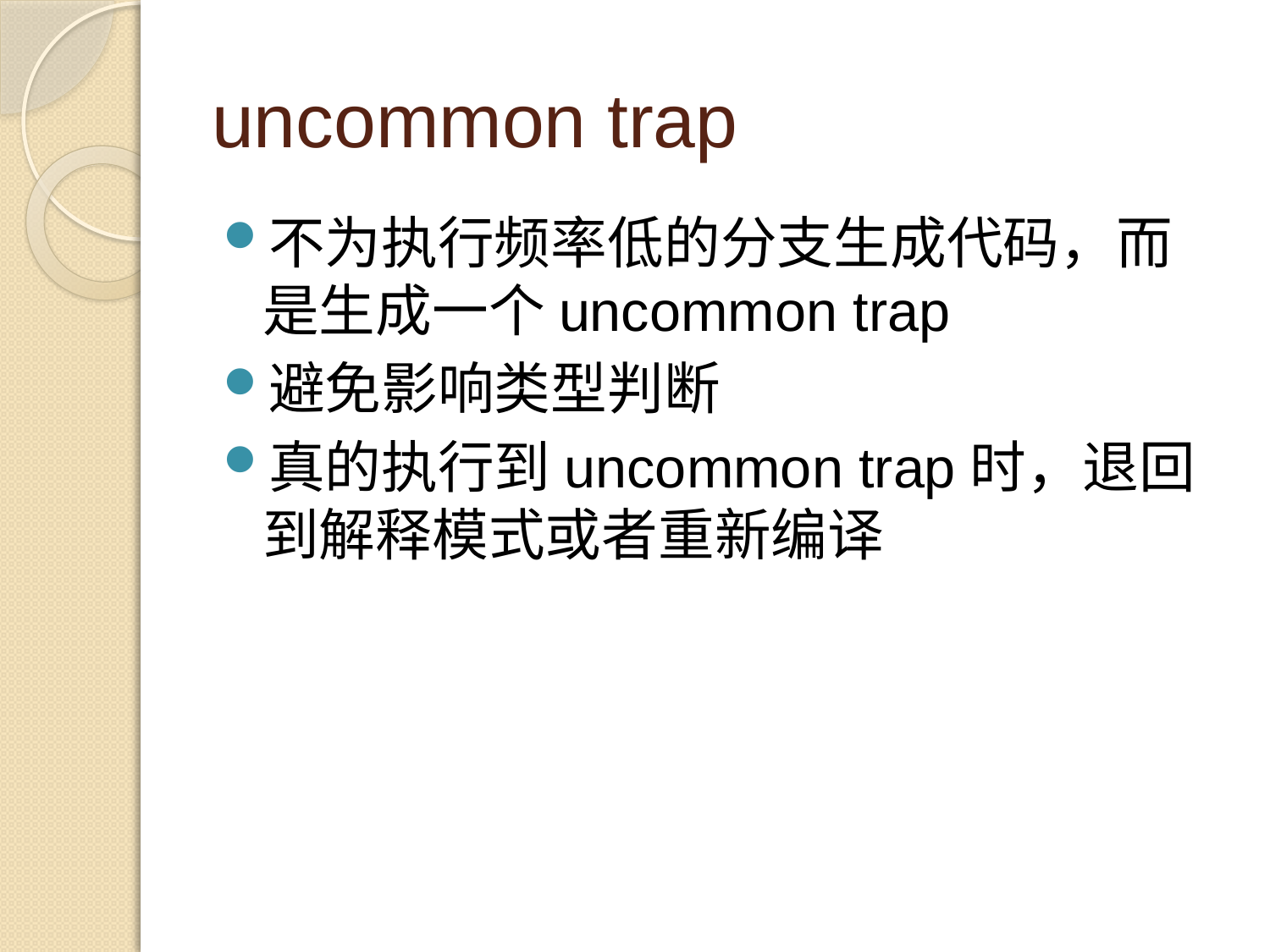

# uncommon trap
不为执行频率低的分支生成代码，而是生成一个uncommon trap
避免影响类型判断
真的执行到uncommon trap时，退回到解释模式或者重新编译